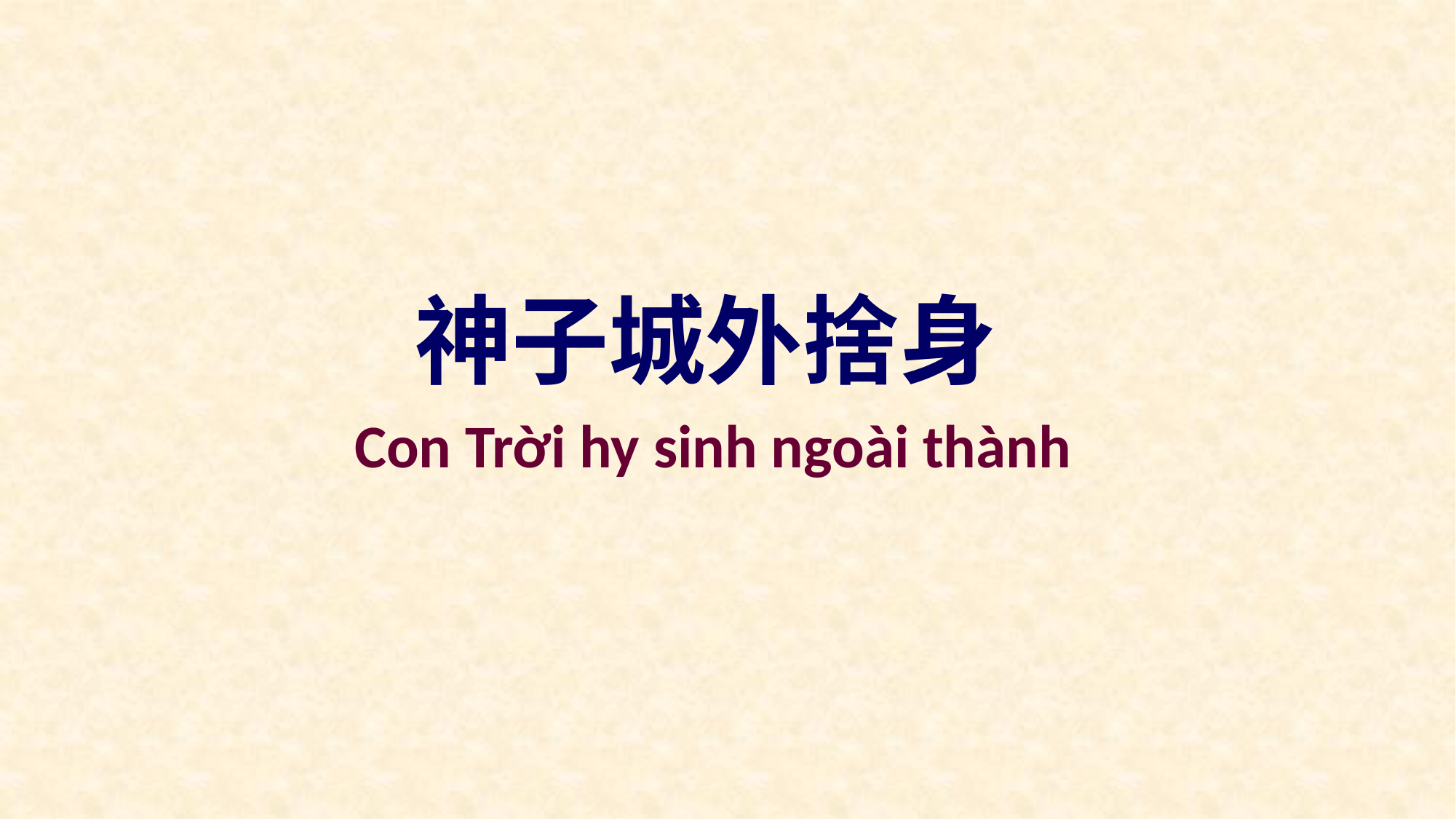

神子城外捨身
Con Trời hy sinh ngoài thành